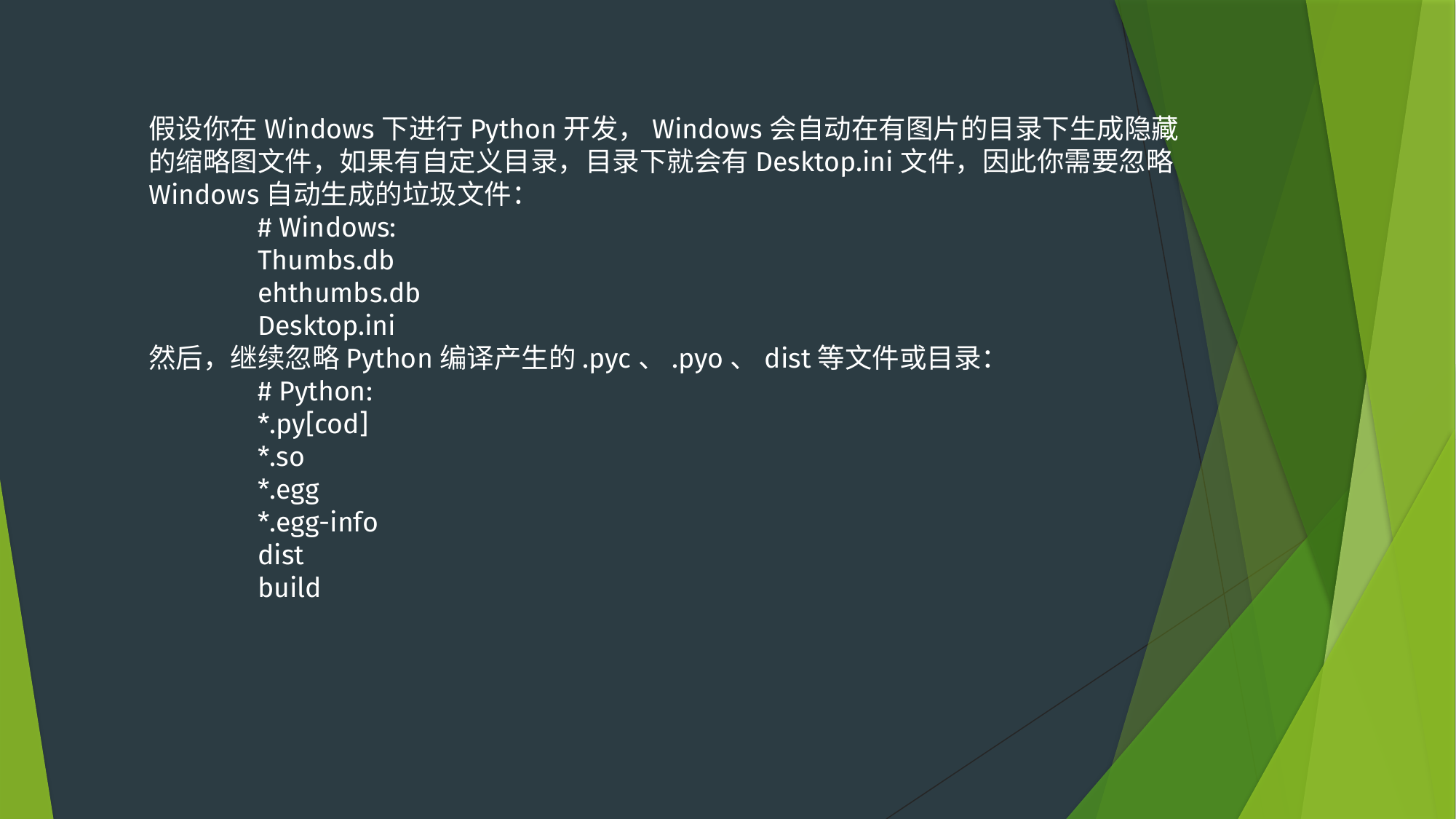

假设你在Windows下进行Python开发，Windows会自动在有图片的目录下生成隐藏的缩略图文件，如果有自定义目录，目录下就会有Desktop.ini文件，因此你需要忽略Windows自动生成的垃圾文件：
	# Windows:
	Thumbs.db
	ehthumbs.db
	Desktop.ini
然后，继续忽略Python编译产生的.pyc、.pyo、dist等文件或目录：
	# Python:
	*.py[cod]
	*.so
	*.egg
	*.egg-info
	dist
	build